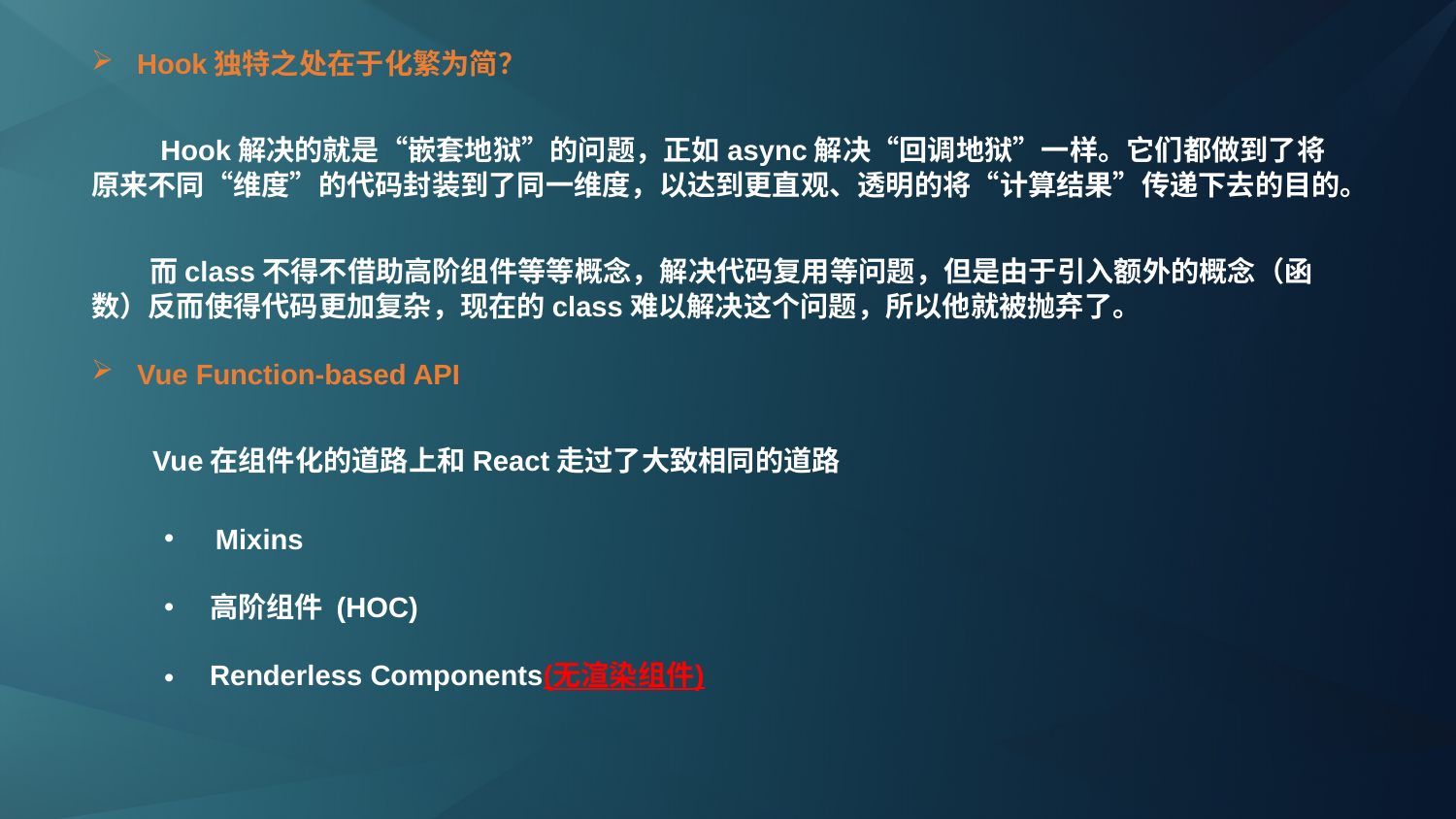

Hook独特之处在于化繁为简？

       Hook解决的就是“嵌套地狱”的问题，正如async解决“回调地狱”一样。它们都做到了将原来不同“维度”的代码封装到了同一维度，以达到更直观、透明的将“计算结果”传递下去的目的。

      而class不得不借助高阶组件等等概念，解决代码复用等问题，但是由于引入额外的概念（函数）反而使得代码更加复杂，现在的class难以解决这个问题，所以他就被抛弃了。

Vue Function-based API

      Vue在组件化的道路上和React走过了大致相同的道路

   Mixins

高阶组件 (HOC)

Renderless Components(无渲染组件)